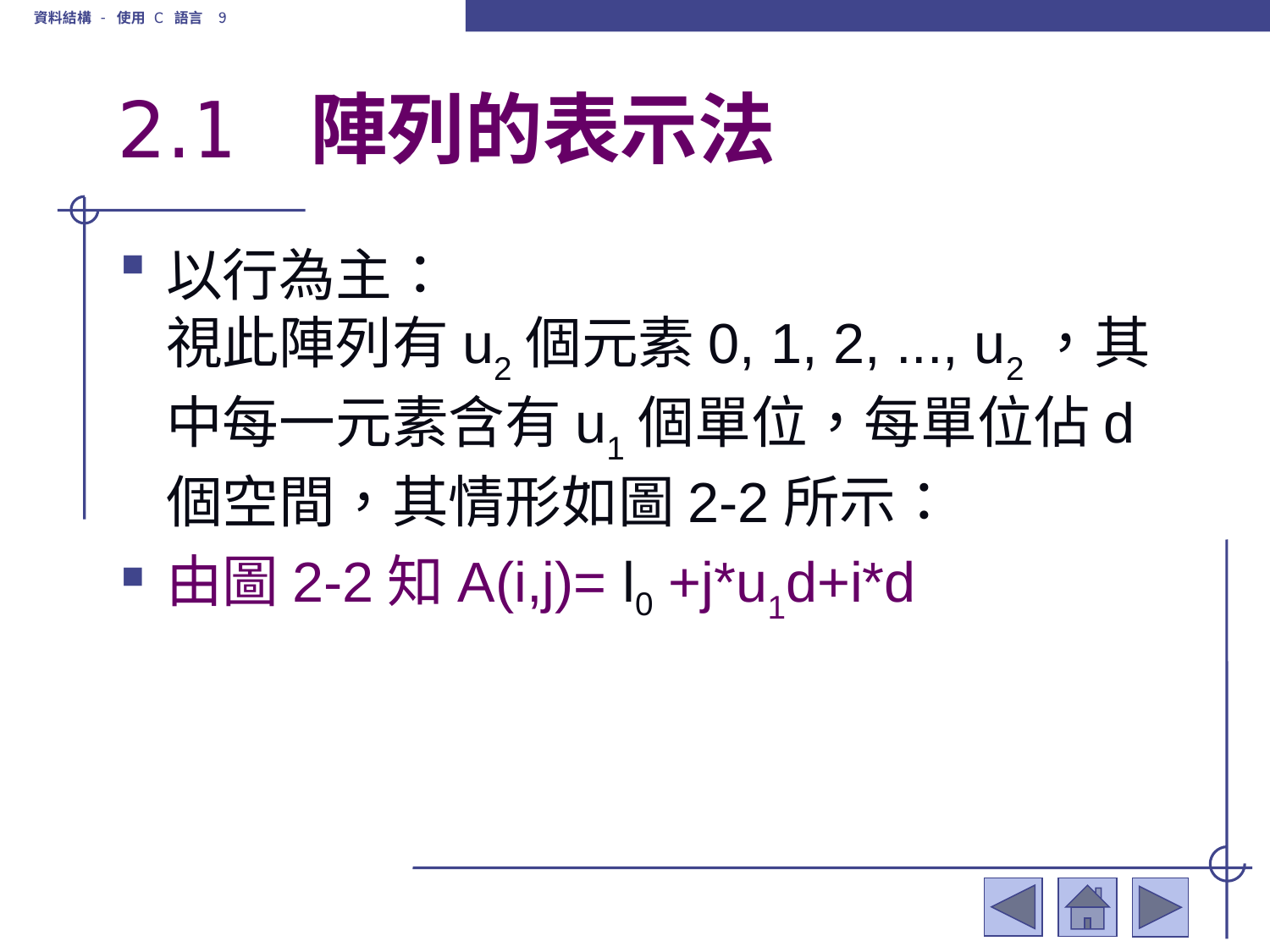

資料結構 - 使用 C 語言   9
# 2.1	  陣列的表示法
以行為主：
視此陣列有u2個元素0, 1, 2, ..., u2，其中每一元素含有u1個單位，每單位佔d個空間，其情形如圖2-2所示：
由圖2-2知A(i,j)= l0 +j*u1d+i*d